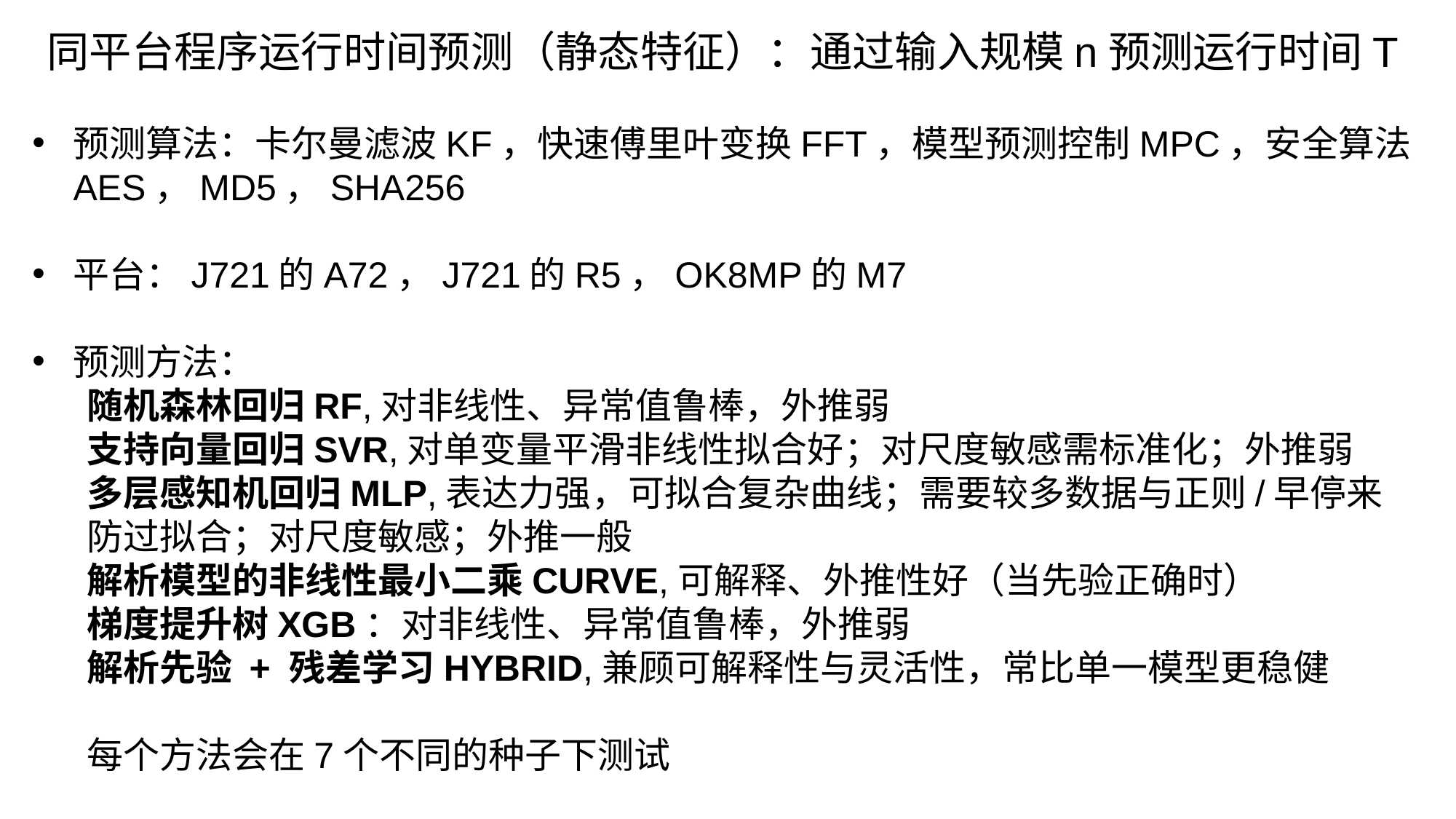

同平台程序运行时间预测（静态特征）：通过输入规模n预测运行时间T
预测算法：卡尔曼滤波KF，快速傅里叶变换FFT，模型预测控制MPC，安全算法AES，MD5，SHA256

平台：J721的A72，J721的R5，OK8MP的M7

预测方法：
随机森林回归RF,对非线性、异常值鲁棒，外推弱
支持向量回归SVR,对单变量平滑非线性拟合好；对尺度敏感需标准化；外推弱
多层感知机回归MLP,表达力强，可拟合复杂曲线；需要较多数据与正则/早停来防过拟合；对尺度敏感；外推一般
解析模型的非线性最小二乘CURVE,可解释、外推性好（当先验正确时）
梯度提升树XGB：对非线性、异常值鲁棒，外推弱
解析先验 + 残差学习HYBRID,兼顾可解释性与灵活性，常比单一模型更稳健

每个方法会在7个不同的种子下测试